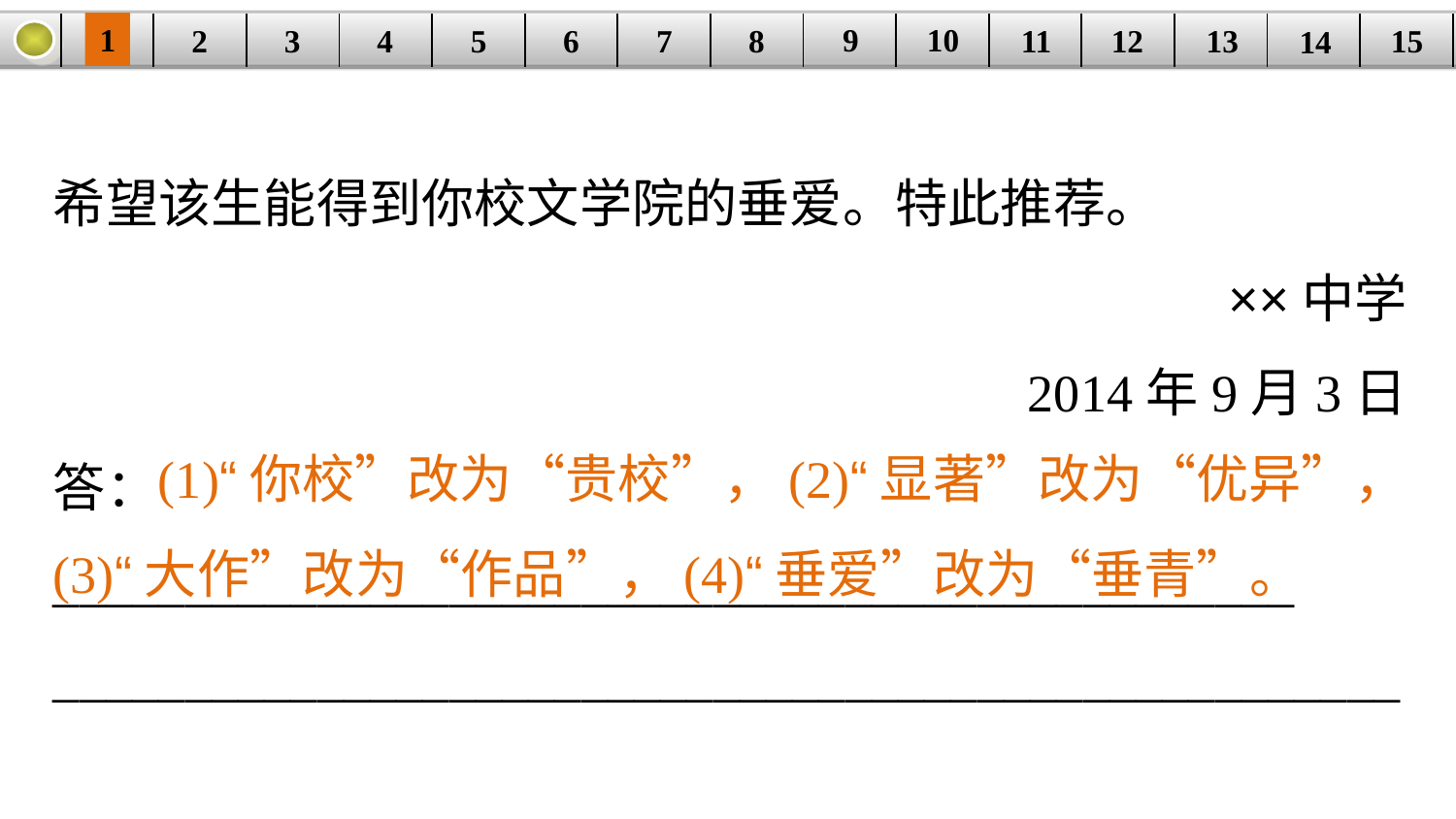

9
10
1
3
4
5
6
8
11
2
12
15
|  |  |  |  |  |  |  |  |  |  |  |  |  |  |  |
| --- | --- | --- | --- | --- | --- | --- | --- | --- | --- | --- | --- | --- | --- | --- |
7
13
14

希望该生能得到你校文学院的垂爱。特此推荐。
××中学
2014年9月3日
答：_______________________________________________
___________________________________________________
        (1)“你校”改为“贵校”，(2)“显著”改为“优异”，(3)“大作”改为“作品”，(4)“垂爱”改为“垂青”。